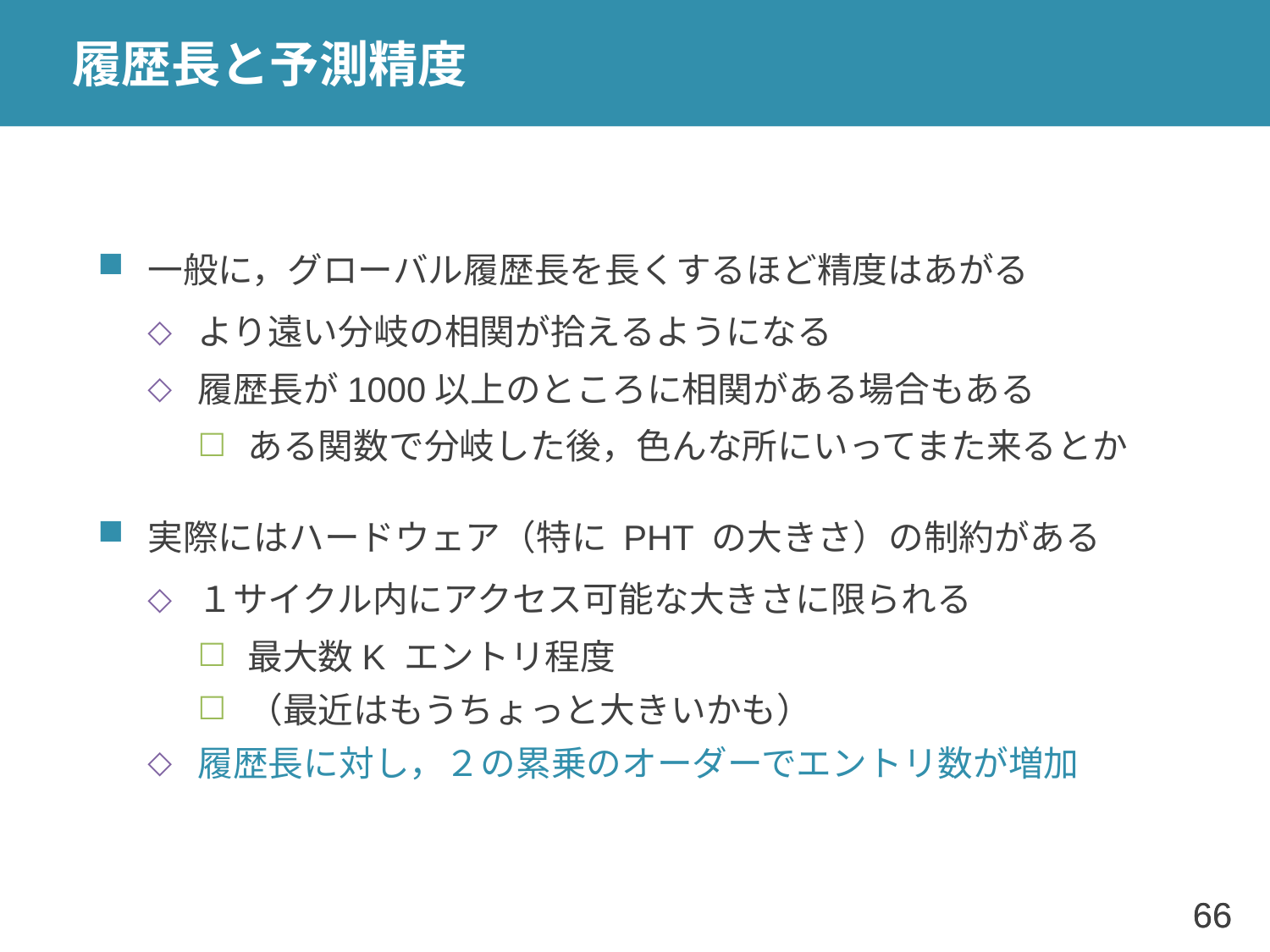

# 履歴長と予測精度
一般に，グローバル履歴長を長くするほど精度はあがる
より遠い分岐の相関が拾えるようになる
履歴長が1000以上のところに相関がある場合もある
ある関数で分岐した後，色んな所にいってまた来るとか
実際にはハードウェア（特に PHT の大きさ）の制約がある
１サイクル内にアクセス可能な大きさに限られる
最大数K エントリ程度
（最近はもうちょっと大きいかも）
履歴長に対し，２の累乗のオーダーでエントリ数が増加